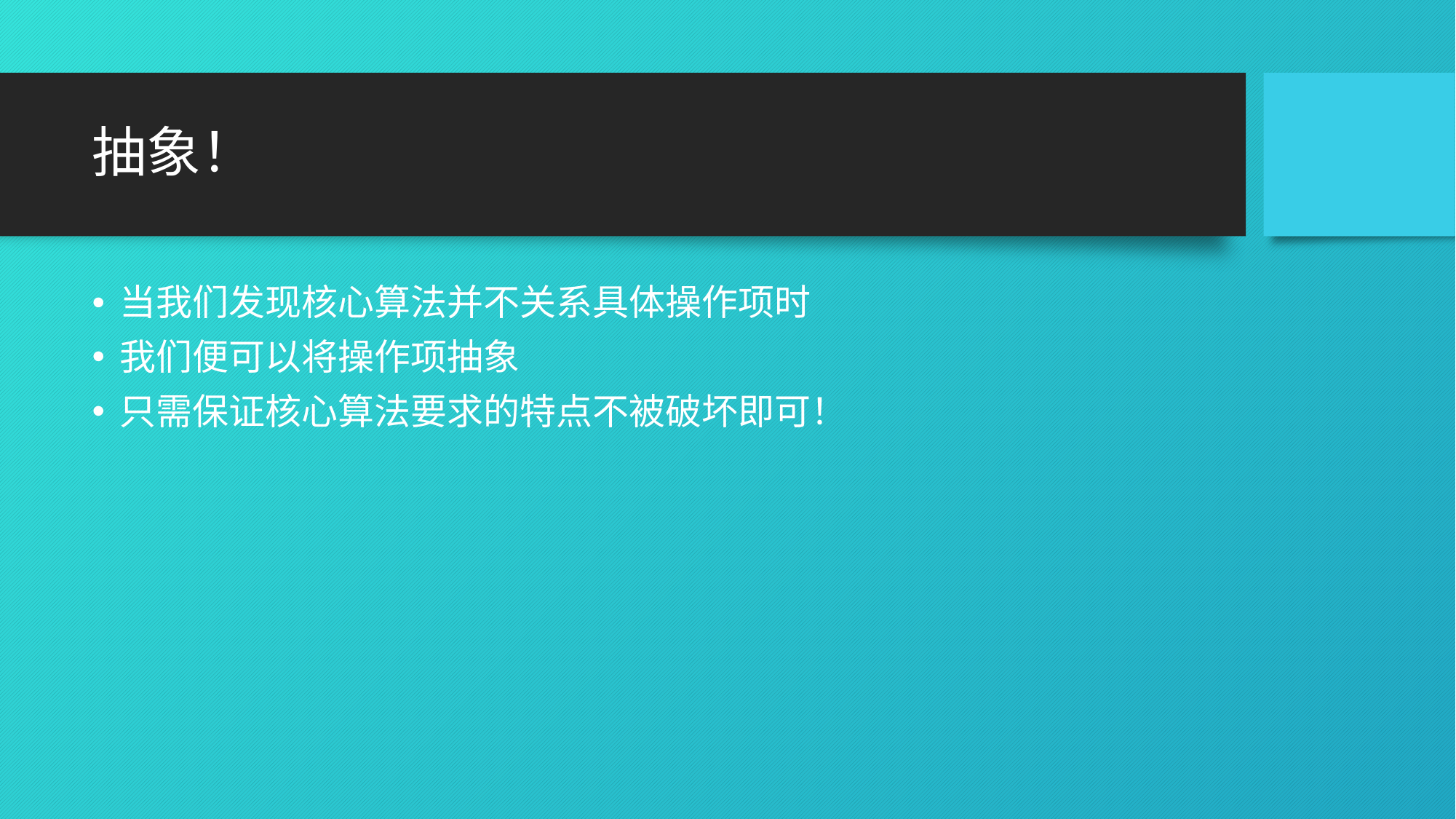

# 抽象！
当我们发现核心算法并不关系具体操作项时
我们便可以将操作项抽象
只需保证核心算法要求的特点不被破坏即可！